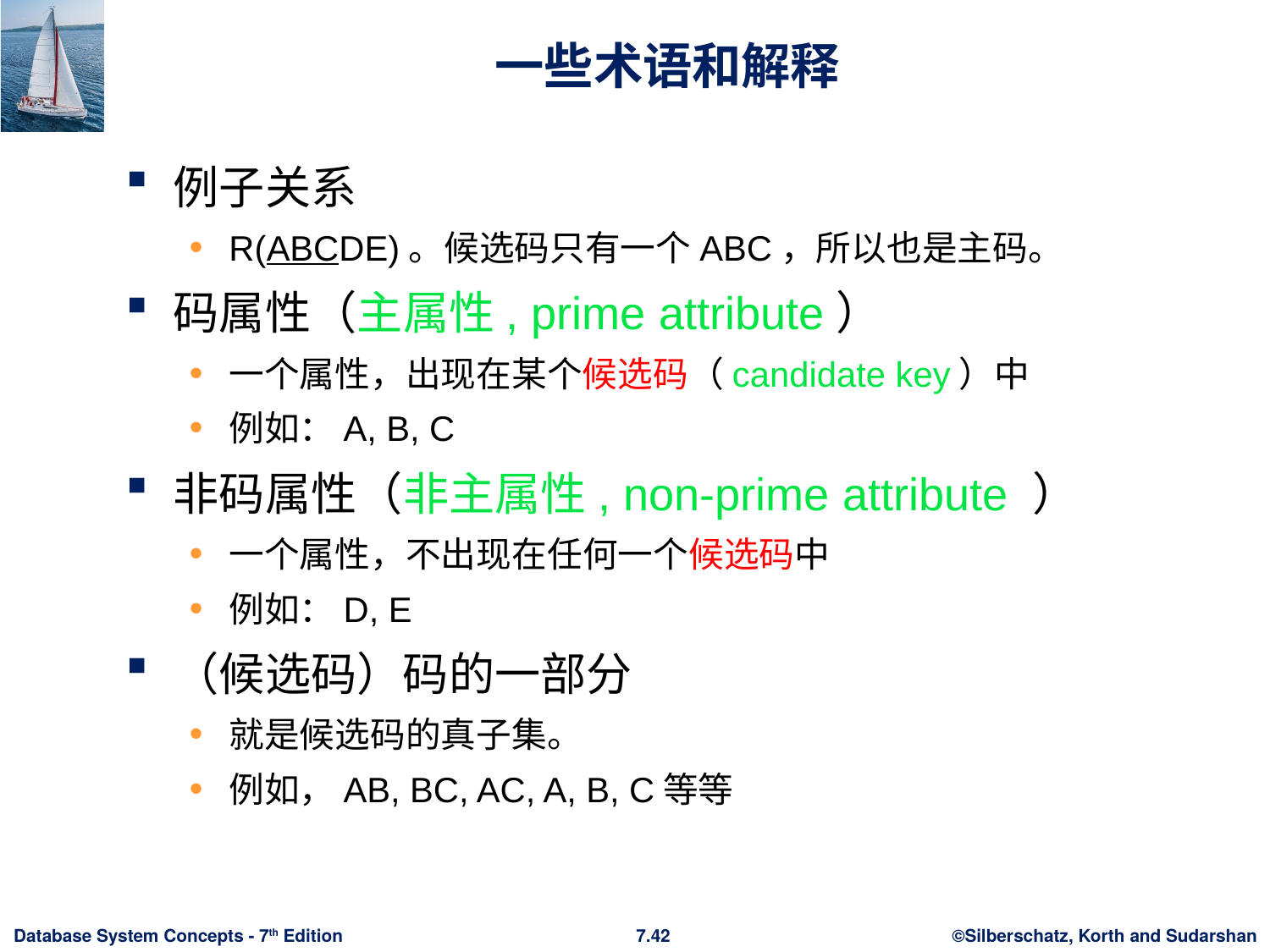

# 一些术语和解释
例子关系
R(ABCDE)。候选码只有一个ABC，所以也是主码。
码属性（主属性, prime attribute）
一个属性，出现在某个候选码（candidate key）中
例如：A, B, C
非码属性（非主属性, non-prime attribute ）
一个属性，不出现在任何一个候选码中
例如：D, E
（候选码）码的一部分
就是候选码的真子集。
例如，AB, BC, AC, A, B, C等等